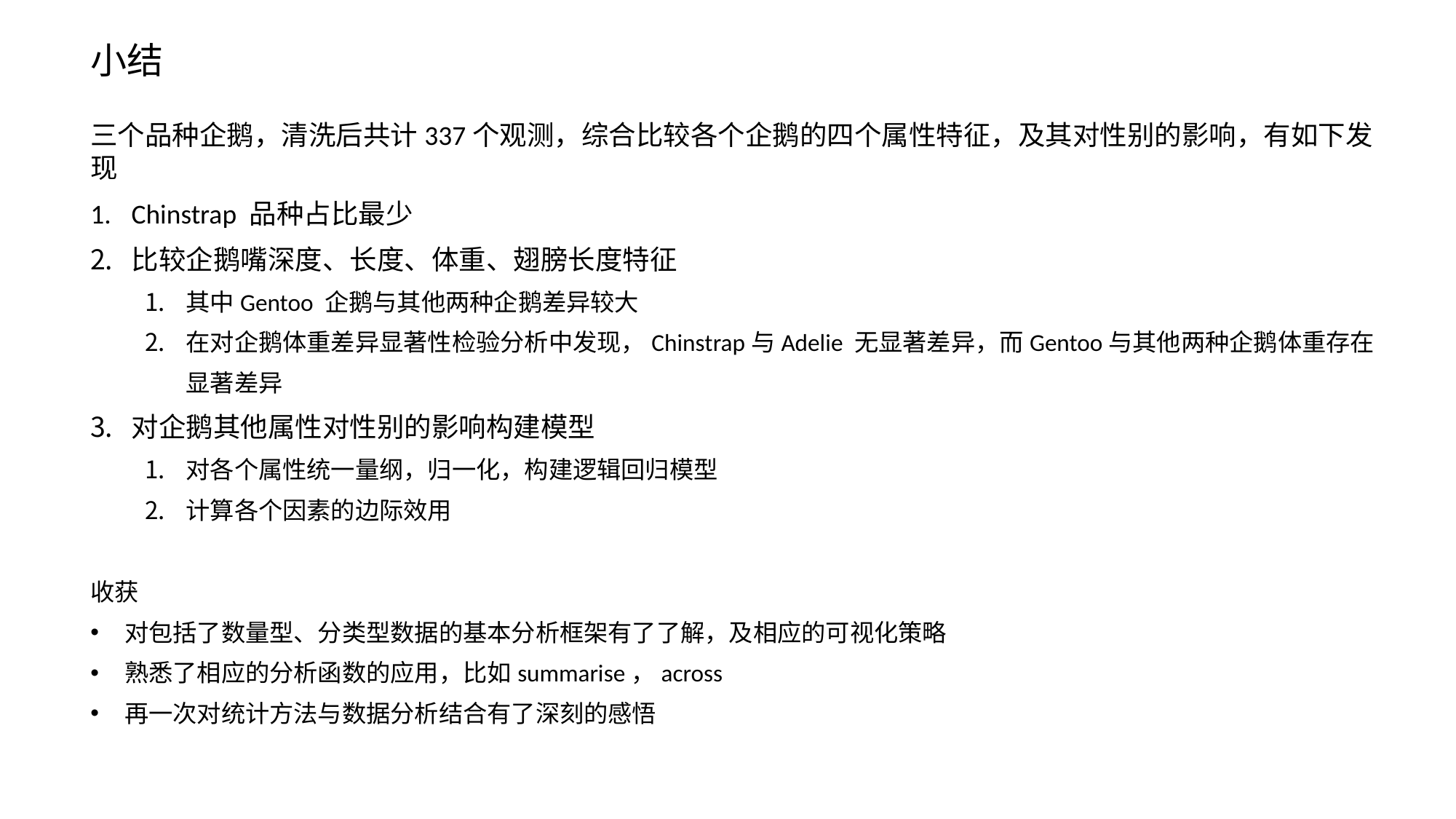

小结
三个品种企鹅，清洗后共计337个观测，综合比较各个企鹅的四个属性特征，及其对性别的影响，有如下发现
Chinstrap 品种占比最少
比较企鹅嘴深度、长度、体重、翅膀长度特征
其中Gentoo 企鹅与其他两种企鹅差异较大
在对企鹅体重差异显著性检验分析中发现，Chinstrap与Adelie 无显著差异，而Gentoo与其他两种企鹅体重存在显著差异
对企鹅其他属性对性别的影响构建模型
对各个属性统一量纲，归一化，构建逻辑回归模型
计算各个因素的边际效用

收获
对包括了数量型、分类型数据的基本分析框架有了了解，及相应的可视化策略
熟悉了相应的分析函数的应用，比如summarise，across
再一次对统计方法与数据分析结合有了深刻的感悟